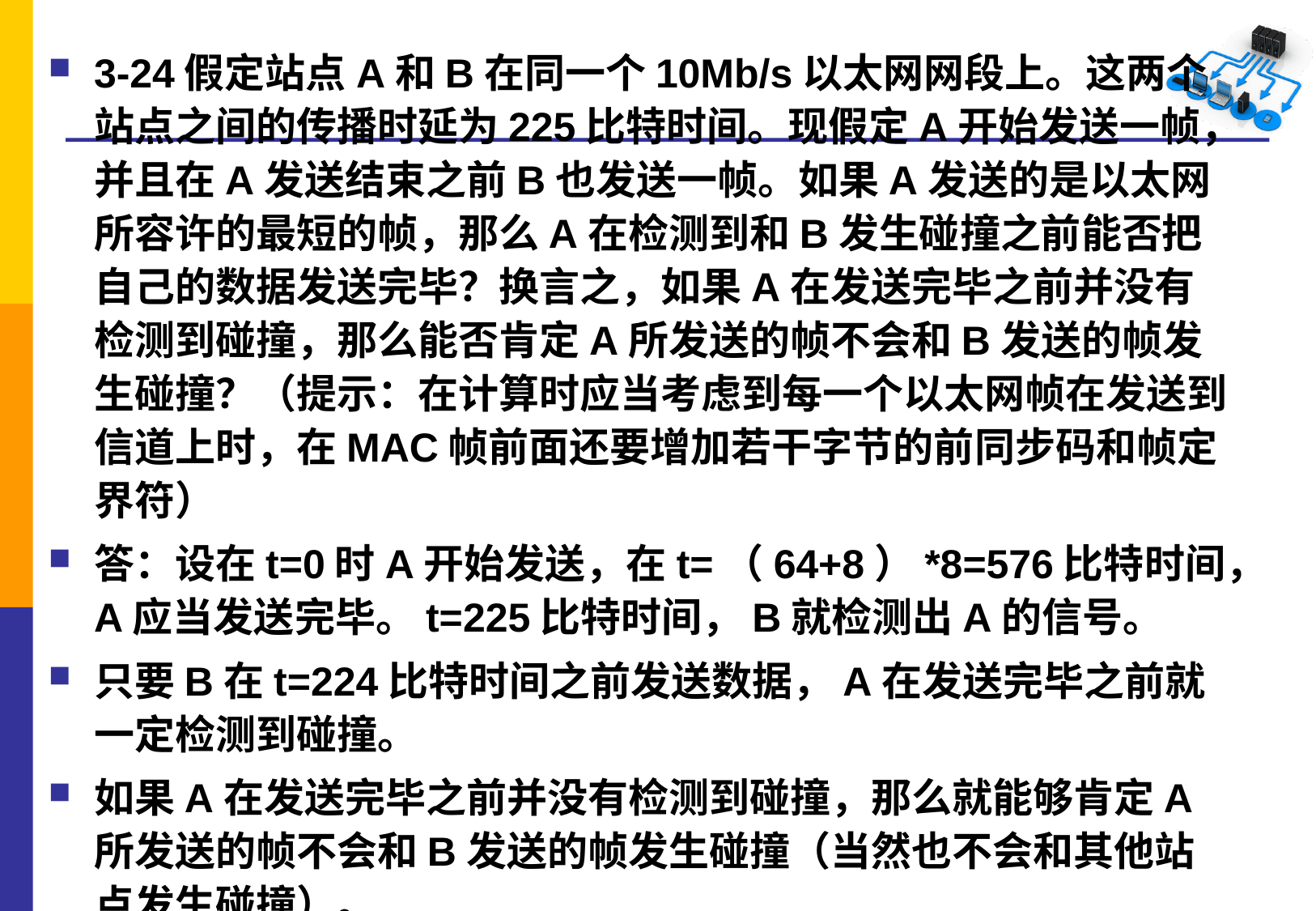

3-24假定站点A和B在同一个10Mb/s以太网网段上。这两个站点之间的传播时延为225比特时间。现假定A开始发送一帧，并且在A发送结束之前B也发送一帧。如果A发送的是以太网所容许的最短的帧，那么A在检测到和B发生碰撞之前能否把自己的数据发送完毕？换言之，如果A在发送完毕之前并没有检测到碰撞，那么能否肯定A所发送的帧不会和B发送的帧发生碰撞？（提示：在计算时应当考虑到每一个以太网帧在发送到信道上时，在MAC帧前面还要增加若干字节的前同步码和帧定界符）
答：设在t=0时A开始发送，在t=（64+8）*8=576比特时间，A应当发送完毕。t=225比特时间，B就检测出A的信号。
只要B在t=224比特时间之前发送数据，A在发送完毕之前就一定检测到碰撞。
如果A在发送完毕之前并没有检测到碰撞，那么就能够肯定A所发送的帧不会和B发送的帧发生碰撞（当然也不会和其他站点发生碰撞）。